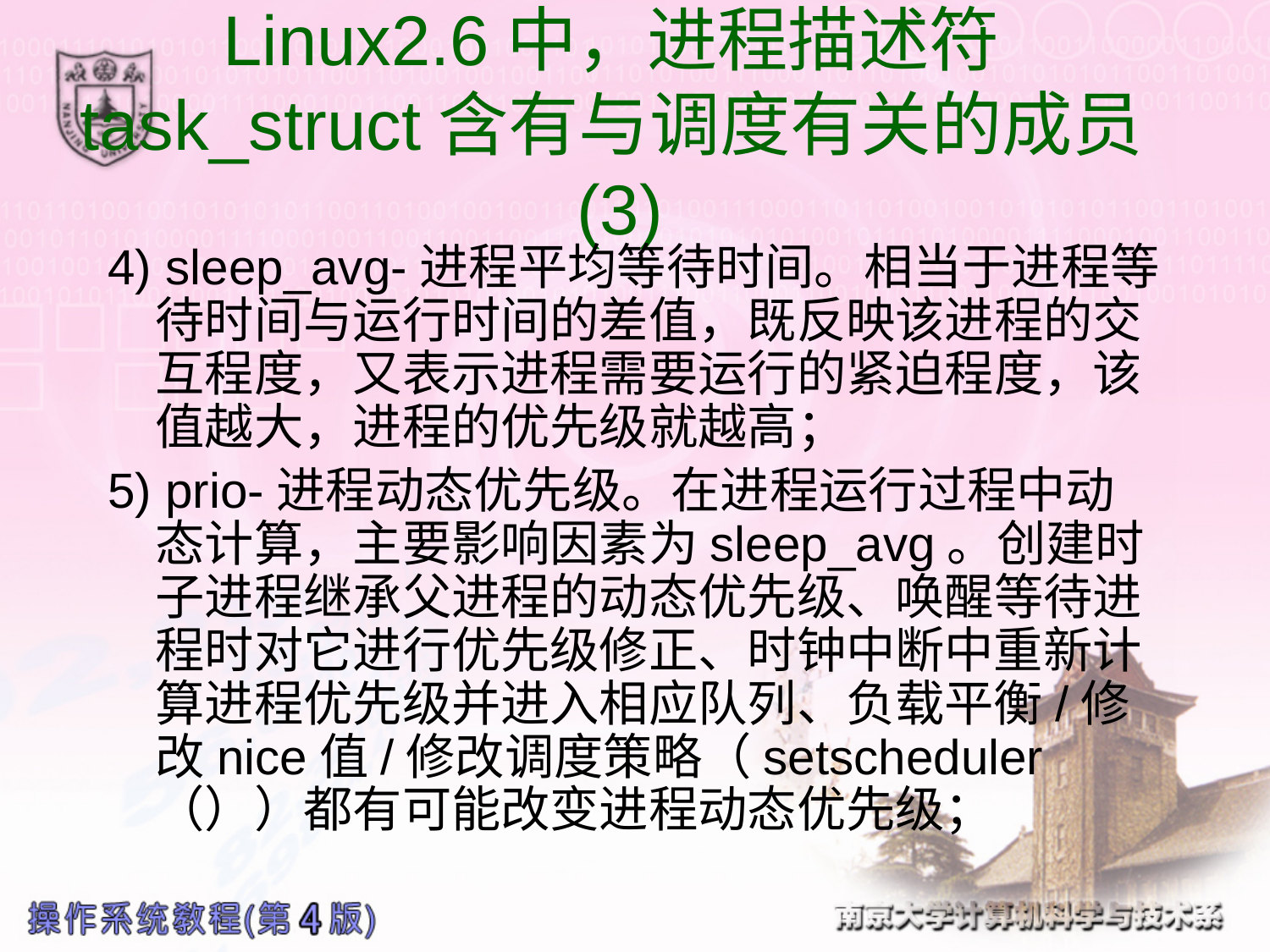

# Linux2.6中，进程描述符task_struct含有与调度有关的成员(3)
4) sleep_avg-进程平均等待时间。相当于进程等待时间与运行时间的差值，既反映该进程的交互程度，又表示进程需要运行的紧迫程度，该值越大，进程的优先级就越高；
5) prio-进程动态优先级。在进程运行过程中动态计算，主要影响因素为sleep_avg。创建时子进程继承父进程的动态优先级、唤醒等待进程时对它进行优先级修正、时钟中断中重新计算进程优先级并进入相应队列、负载平衡/修改nice值/修改调度策略（setscheduler（））都有可能改变进程动态优先级；